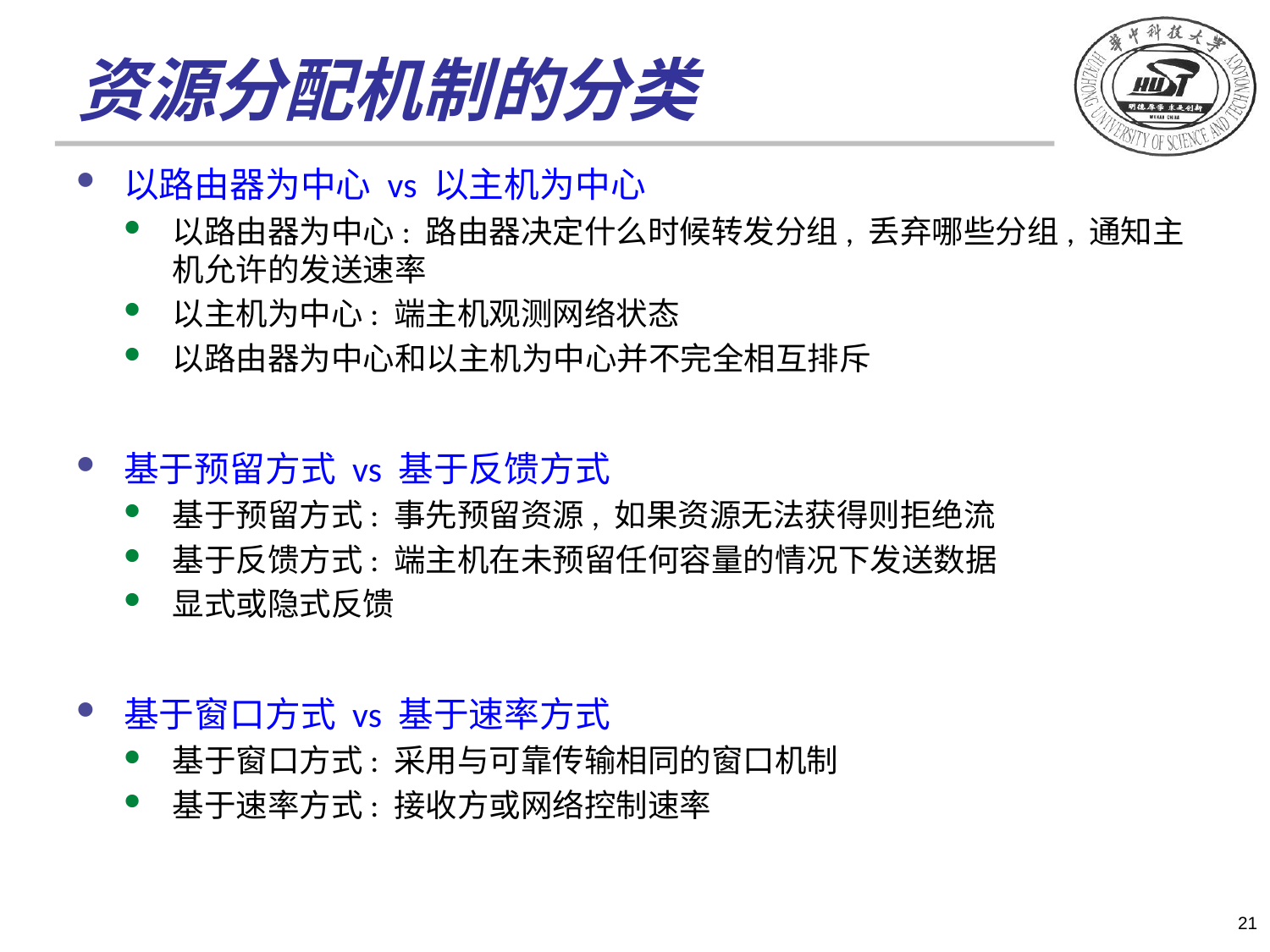

# 资源分配机制的分类
以路由器为中心 vs 以主机为中心
以路由器为中心: 路由器决定什么时候转发分组, 丢弃哪些分组, 通知主机允许的发送速率
以主机为中心: 端主机观测网络状态
以路由器为中心和以主机为中心并不完全相互排斥

基于预留方式 vs 基于反馈方式
基于预留方式: 事先预留资源, 如果资源无法获得则拒绝流
基于反馈方式: 端主机在未预留任何容量的情况下发送数据
显式或隐式反馈

基于窗口方式 vs 基于速率方式
基于窗口方式: 采用与可靠传输相同的窗口机制
基于速率方式: 接收方或网络控制速率
21